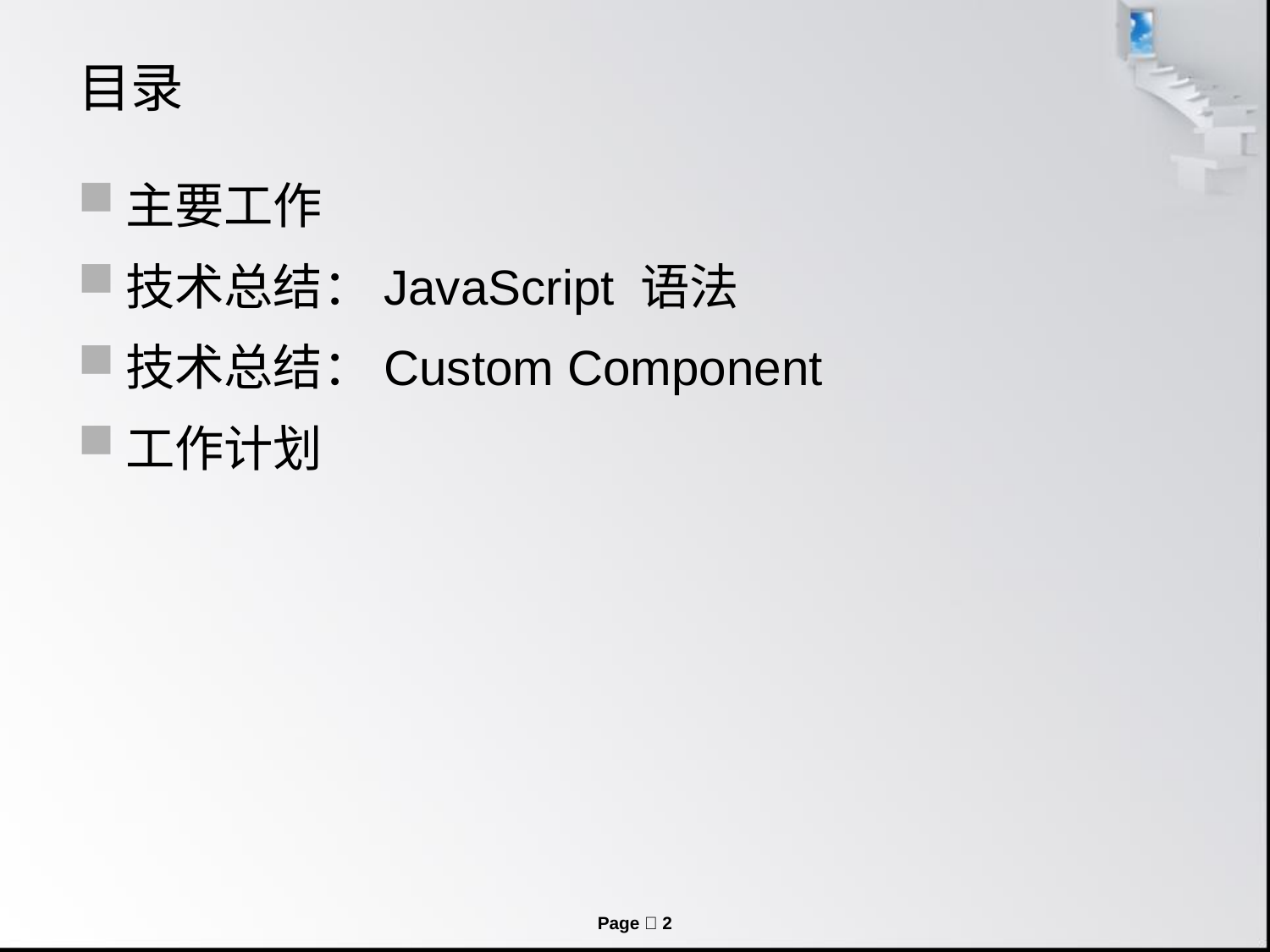

# 目录
主要工作
技术总结：JavaScript 语法
技术总结：Custom Component
工作计划